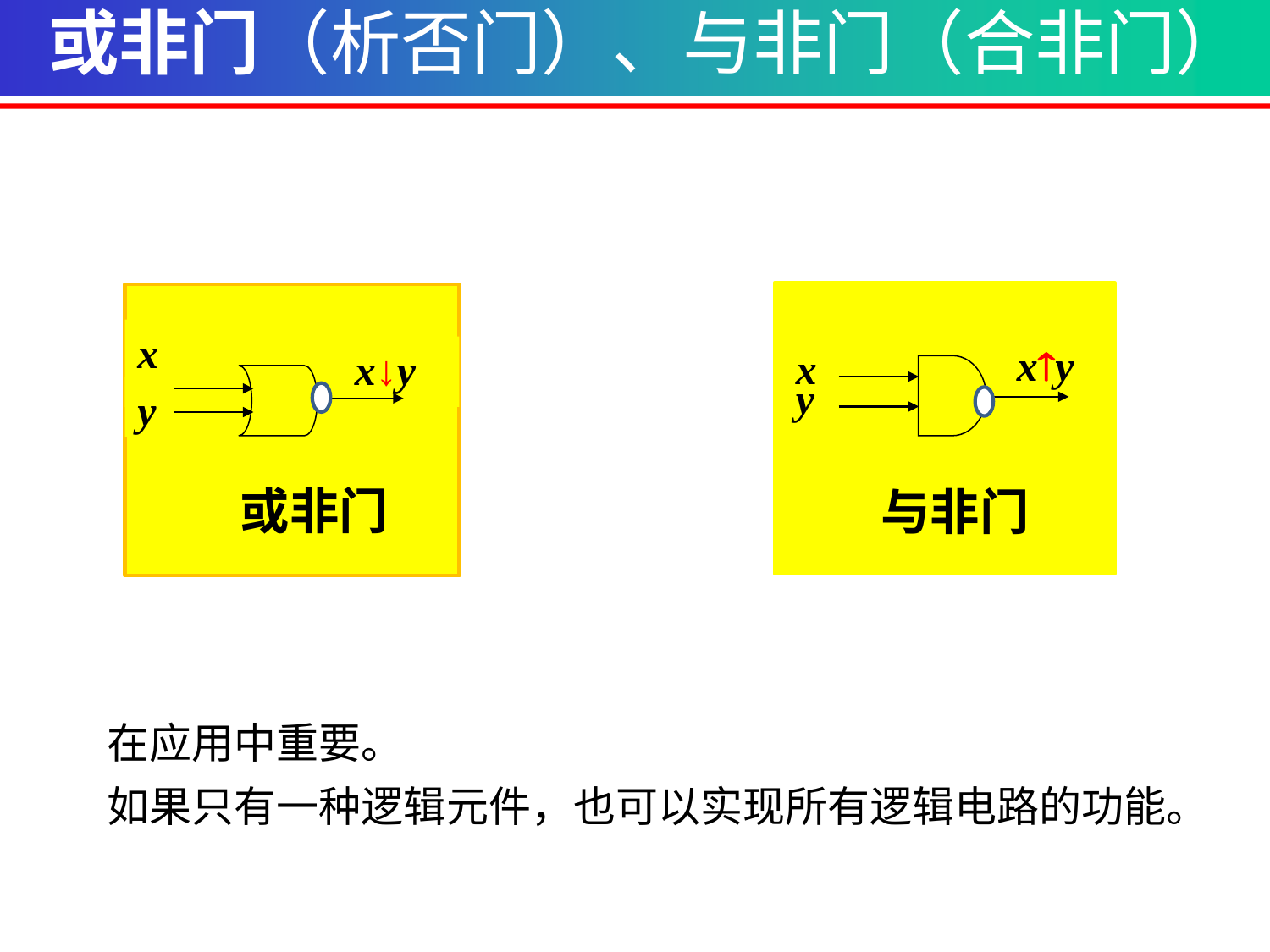

或非门（析否门）、与非门（合非门）

x↑y
x

y
与非门

x
x↓y

y
或非门

在应用中重要。
如果只有一种逻辑元件，也可以实现所有逻辑电路的功能。